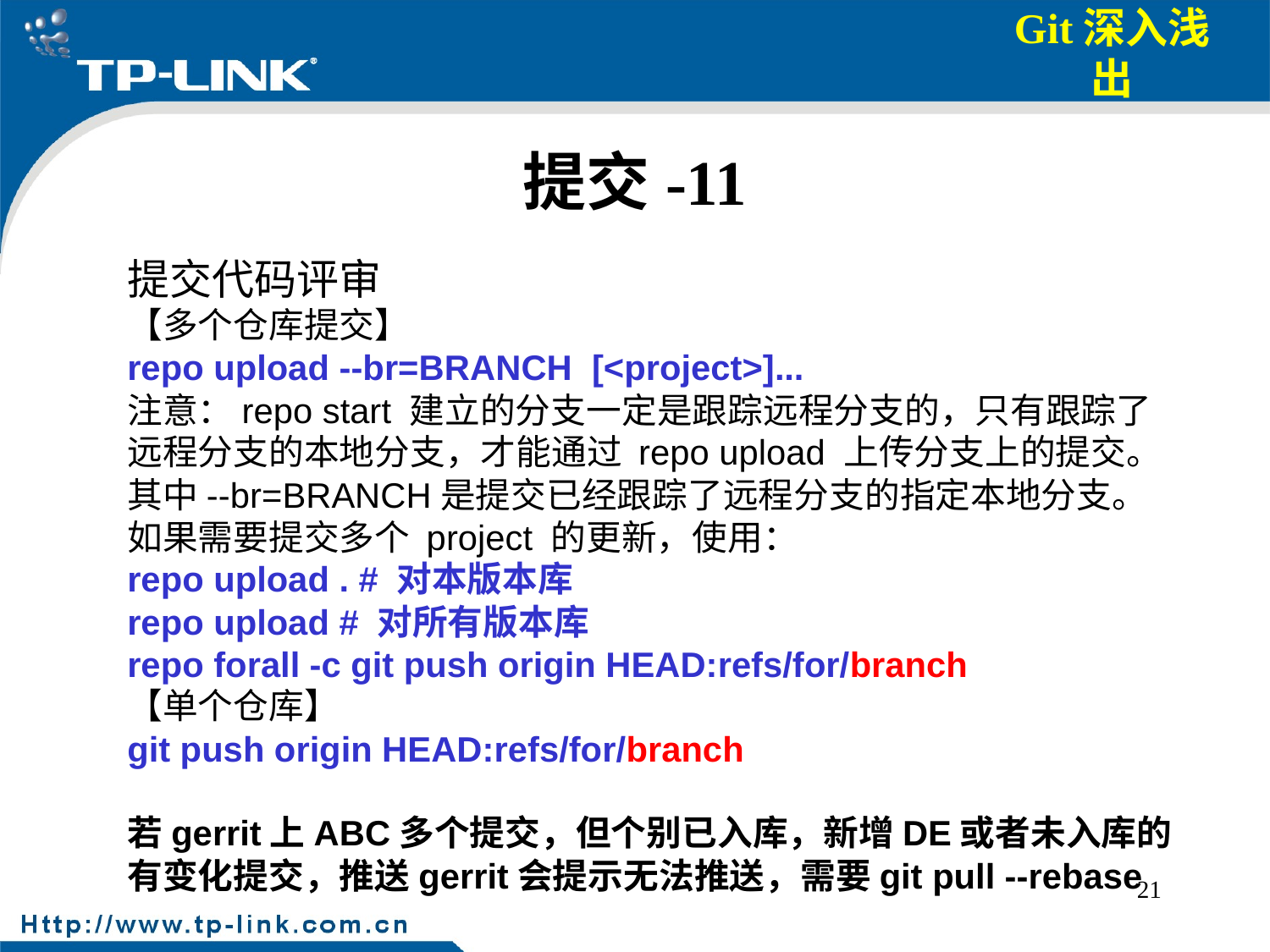

# 提交-11
提交代码评审
【多个仓库提交】
repo upload --br=BRANCH  [<project>]...
注意：repo start 建立的分支一定是跟踪远程分支的，只有跟踪了远程分支的本地分支，才能通过 repo upload 上传分支上的提交。其中--br=BRANCH是提交已经跟踪了远程分支的指定本地分支。
如果需要提交多个 project 的更新，使用：
repo upload . # 对本版本库
repo upload # 对所有版本库
repo forall -c git push origin HEAD:refs/for/branch
【单个仓库】
git push origin HEAD:refs/for/branch

若gerrit上ABC多个提交，但个别已入库，新增DE或者未入库的有变化提交，推送gerrit会提示无法推送，需要git pull --rebase

21